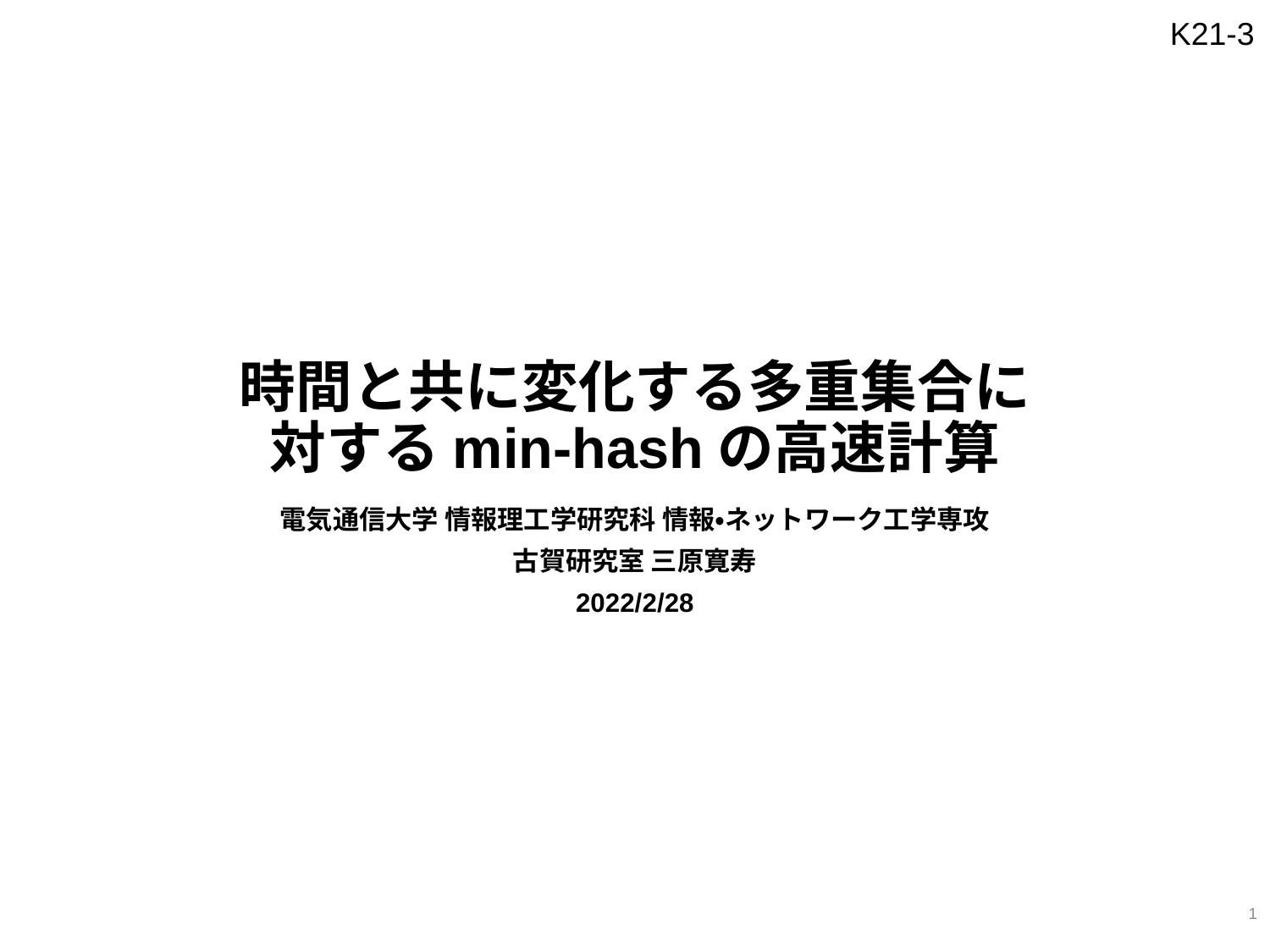

# 時間と共に変化する多重集合に 対するmin-hashの高速計算
電気通信大学 情報理工学研究科 情報・ネットワーク工学専攻
古賀研究室 三原寛寿
2022/2/28
1